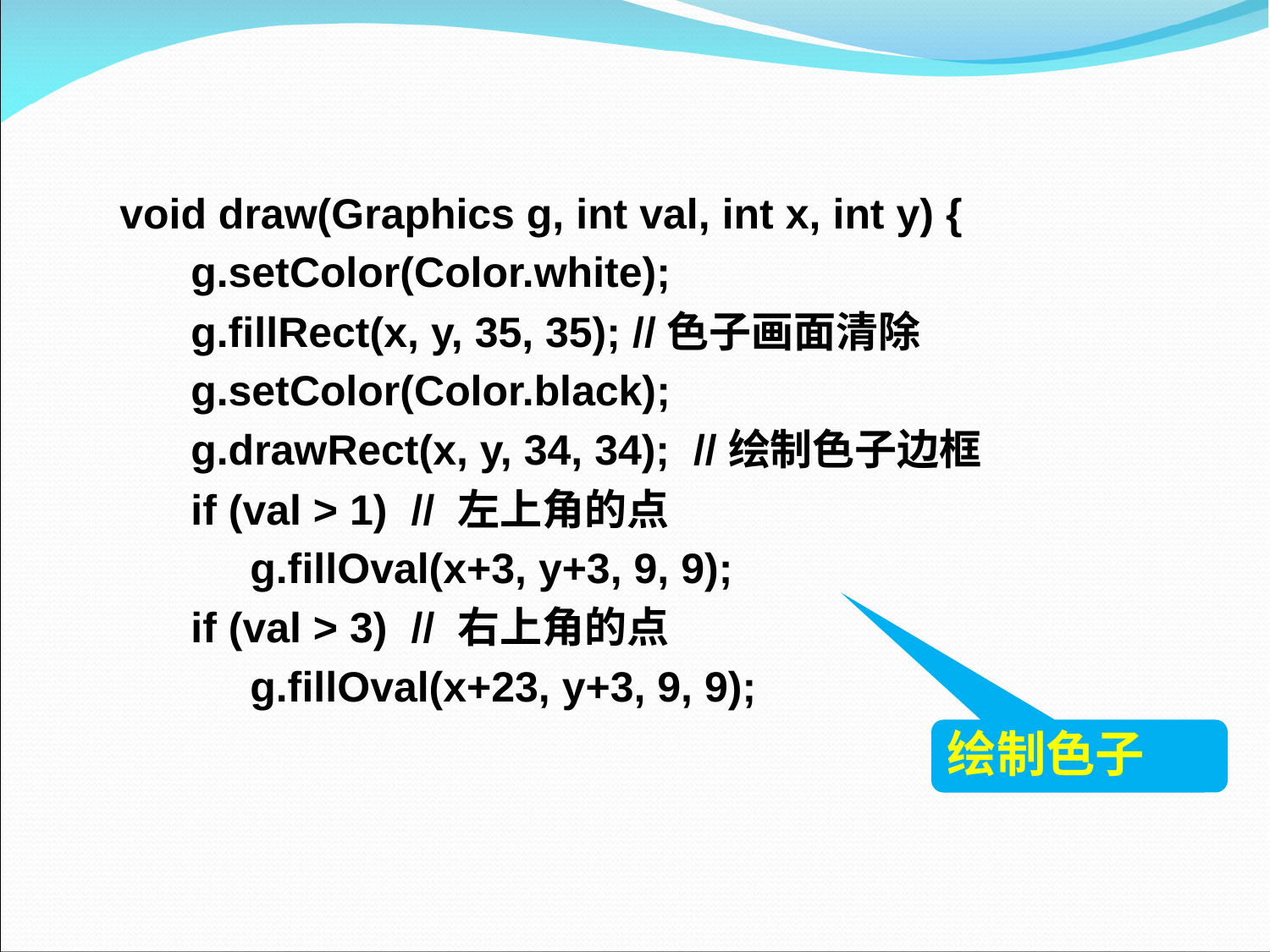

void draw(Graphics g, int val, int x, int y) {
       g.setColor(Color.white);
       g.fillRect(x, y, 35, 35); //色子画面清除
       g.setColor(Color.black);
       g.drawRect(x, y, 34, 34);  //绘制色子边框
       if (val > 1)  // 左上角的点
            g.fillOval(x+3, y+3, 9, 9);
       if (val > 3)  // 右上角的点
            g.fillOval(x+23, y+3, 9, 9);
绘制色子